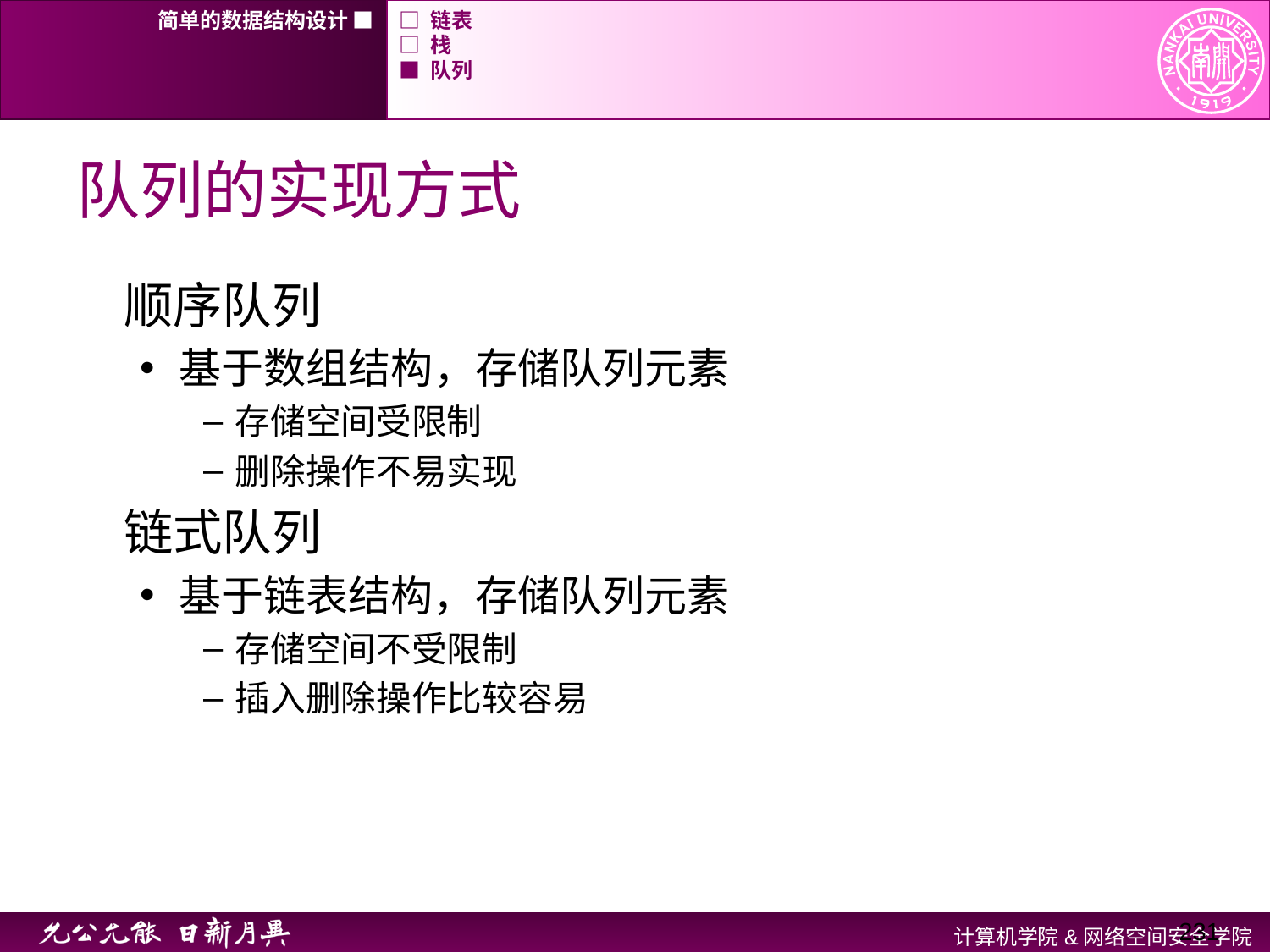

简单的数据结构设计 ■
□ 链表
□ 栈
■ 队列

# 队列的实现方式
顺序队列
基于数组结构，存储队列元素
存储空间受限制
删除操作不易实现
链式队列
基于链表结构，存储队列元素
存储空间不受限制
插入删除操作比较容易
231